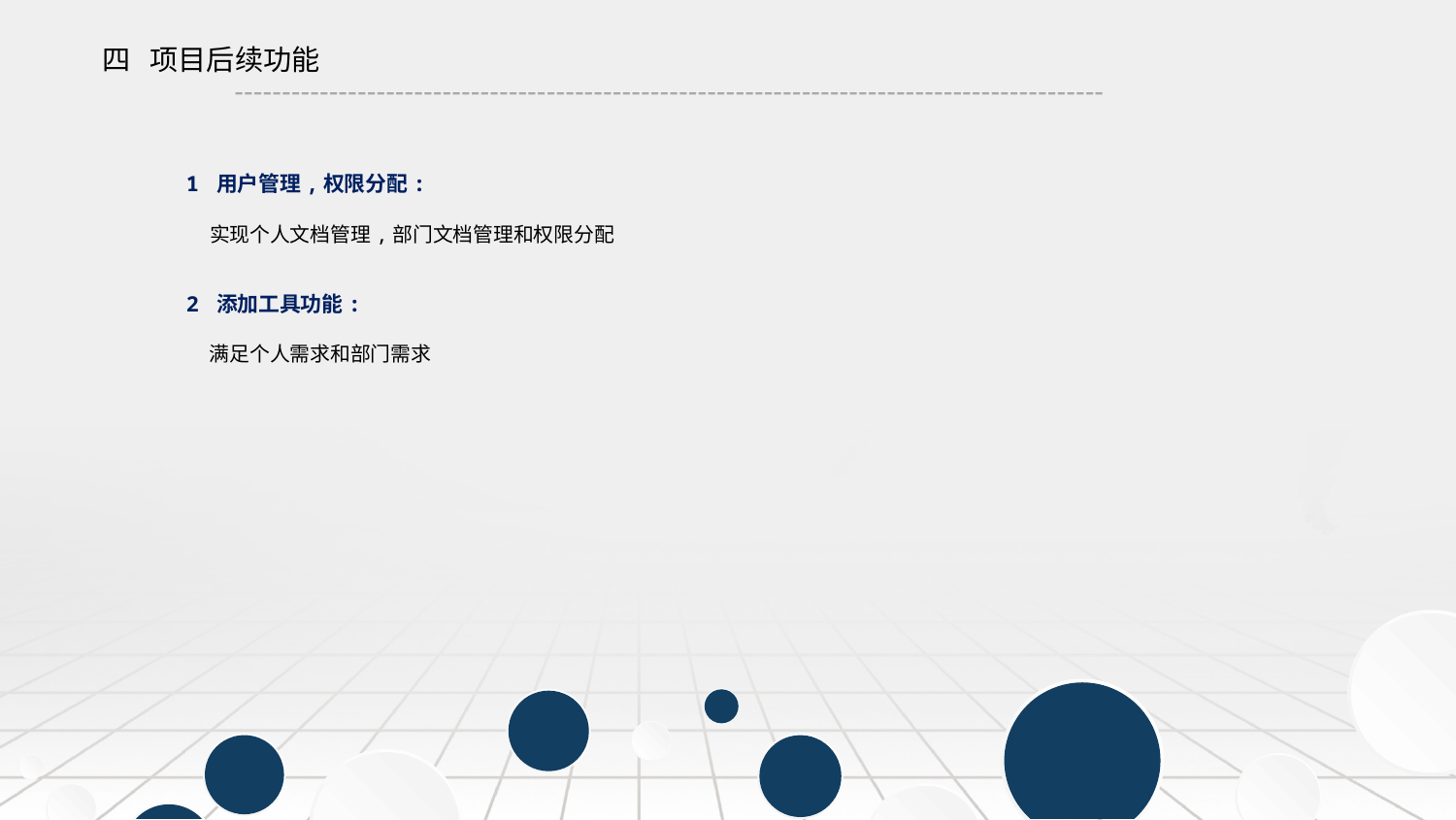

四   项目后续功能
--------------------------------------------------------------------------------------------
1 用户管理,权限分配:

    实现个人文档管理,部门文档管理和权限分配
2 添加工具功能:

    满足个人需求和部门需求